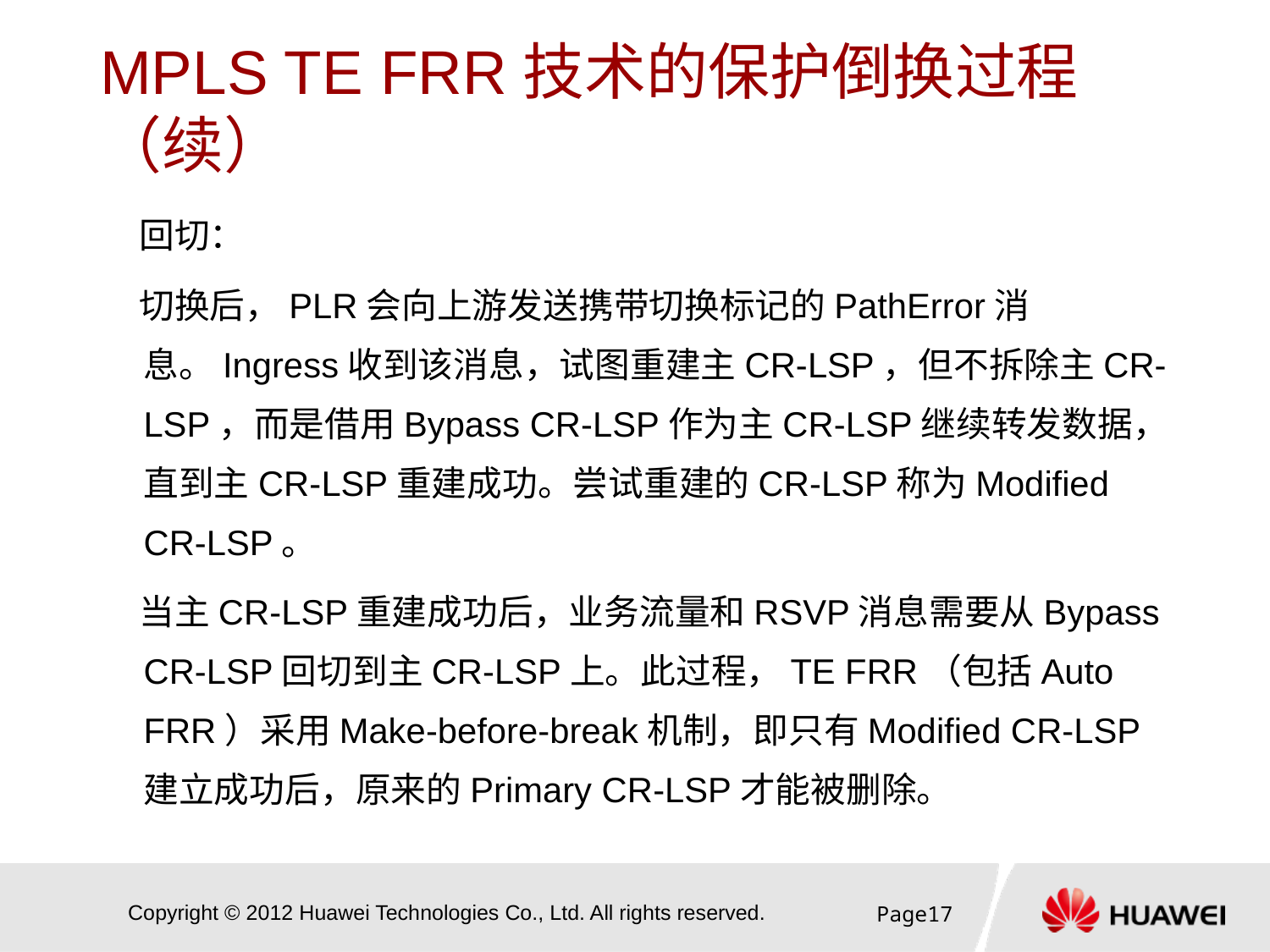

# MPLS TE FRR技术的保护倒换过程（续）
回切：
切换后，PLR会向上游发送携带切换标记的PathError消息。Ingress收到该消息，试图重建主CR-LSP，但不拆除主CR-LSP，而是借用Bypass CR-LSP作为主CR-LSP继续转发数据，直到主CR-LSP重建成功。尝试重建的CR-LSP称为Modified CR-LSP。
当主CR-LSP重建成功后，业务流量和RSVP消息需要从Bypass CR-LSP回切到主CR-LSP上。此过程，TE FRR（包括Auto FRR）采用Make-before-break机制，即只有Modified CR-LSP建立成功后，原来的Primary CR-LSP才能被删除。
Page17